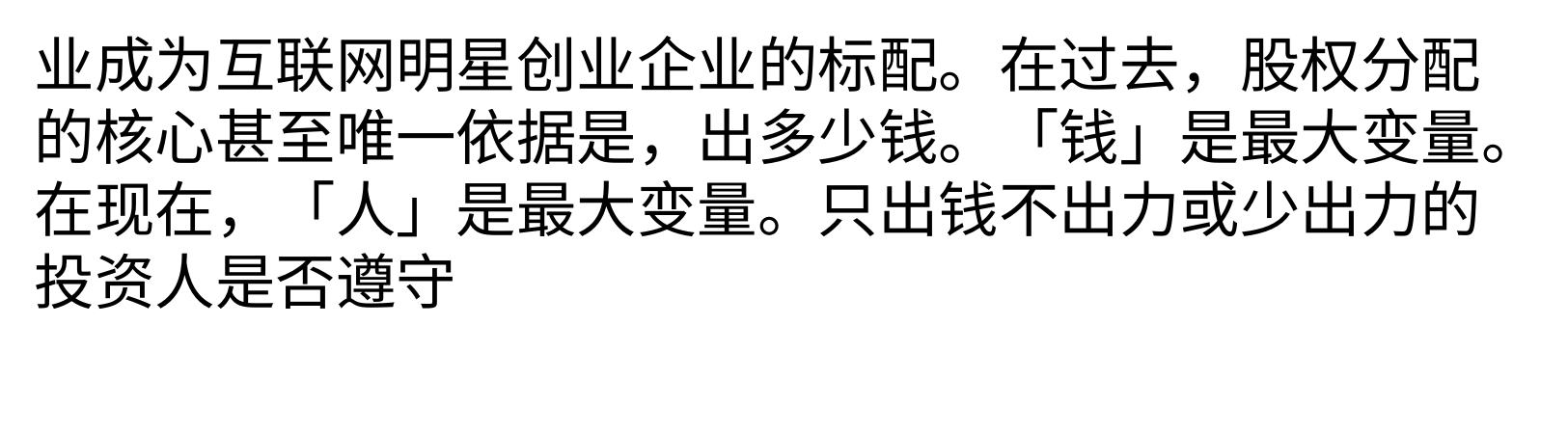

业成为互联网明星创业企业的标配。在过去，股权分配的核心甚至唯一依据是，出多少钱。「钱」是最大变量。在现在，「人」是最大变量。只出钱不出力或少出力的投资人是否遵守